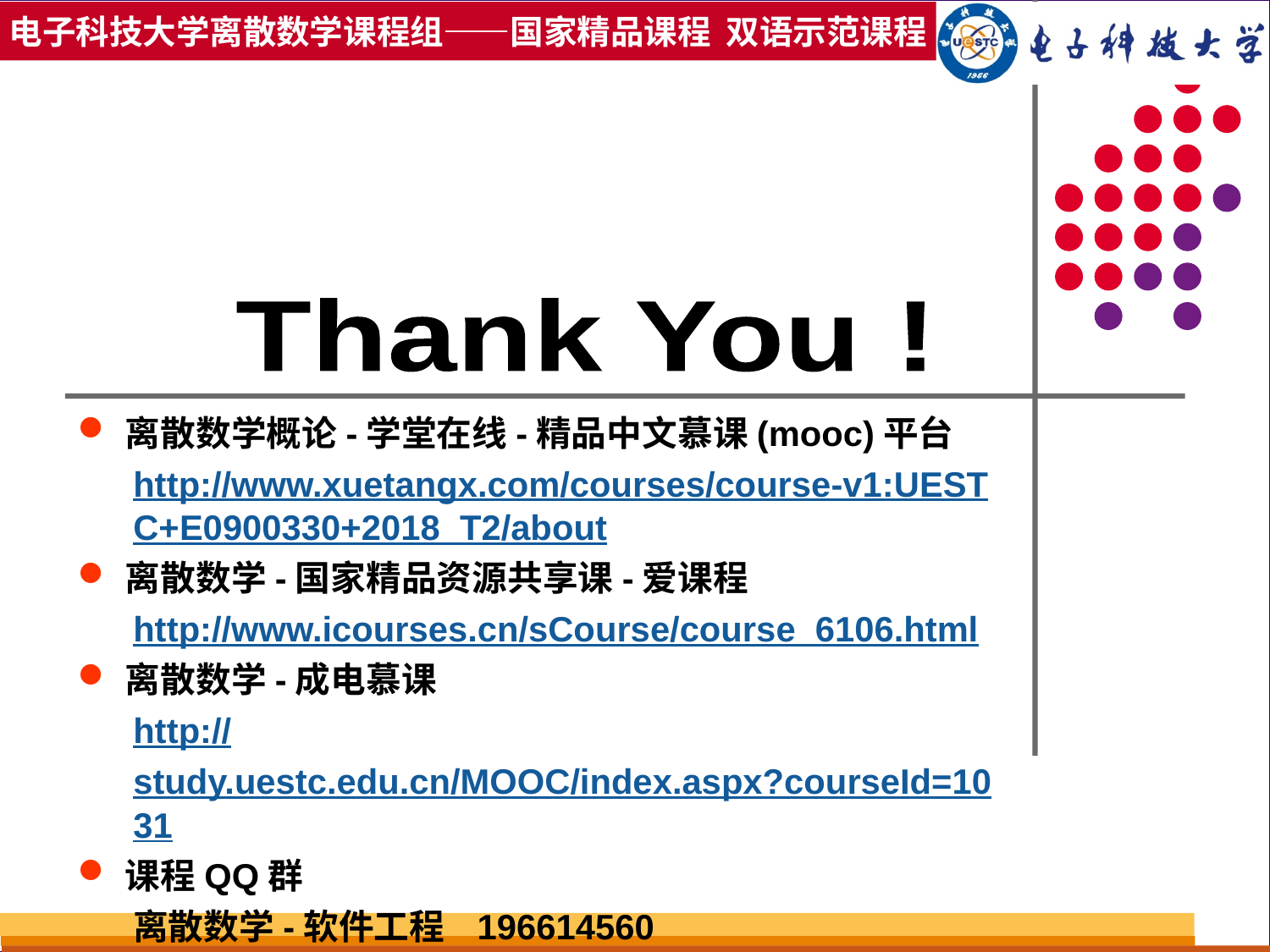

Thank You !
离散数学概论-学堂在线-精品中文慕课(mooc)平台
http://www.xuetangx.com/courses/course-v1:UESTC+E0900330+2018_T2/about
离散数学-国家精品资源共享课-爱课程
http://www.icourses.cn/sCourse/course_6106.html
离散数学-成电慕课
http://study.uestc.edu.cn/MOOC/index.aspx?courseId=1031
课程QQ群
离散数学-软件工程   196614560